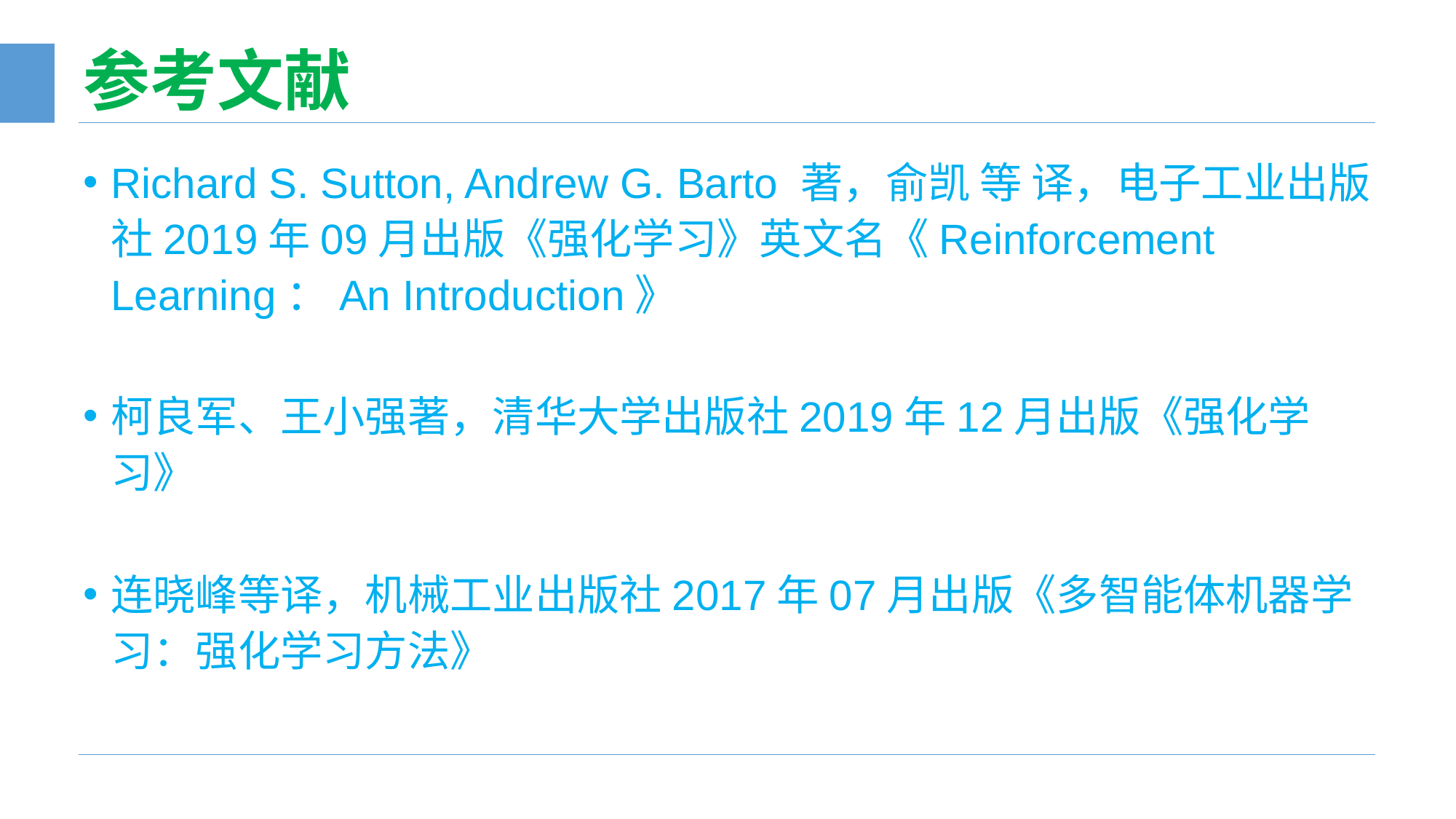

# 参考文献
Richard S. Sutton, Andrew G. Barto 著，俞凯 等 译，电子工业出版社2019年09月出版《强化学习》英文名《Reinforcement Learning：An Introduction》

柯良军、王小强著，清华大学出版社2019年12月出版《强化学习》

连晓峰等译，机械工业出版社2017年07月出版《多智能体机器学习：强化学习方法》